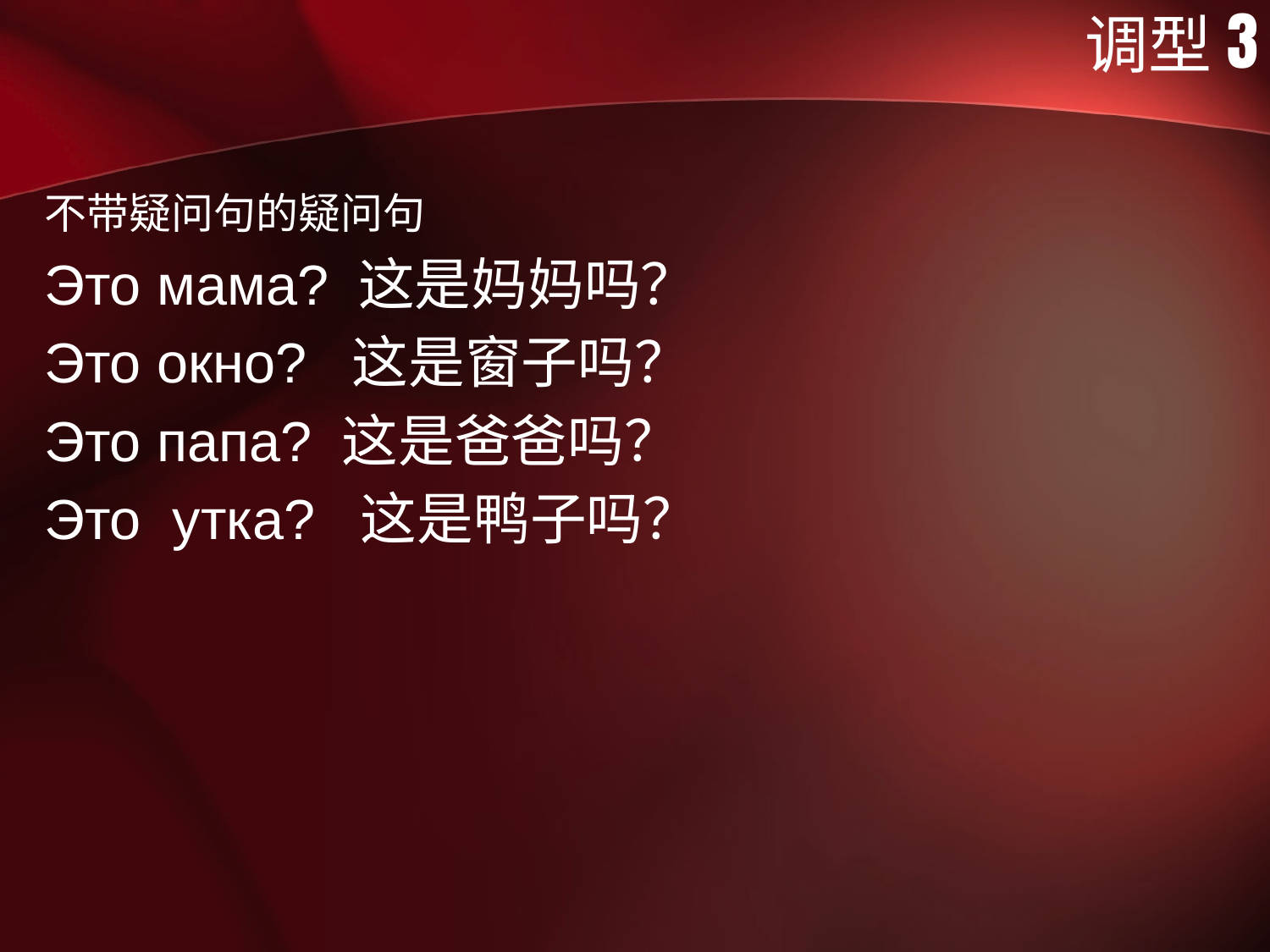

# 调型3
不带疑问句的疑问句
Это мама? 这是妈妈吗？
Это окно?  这是窗子吗？
Это папа? 这是爸爸吗？
Это  утка?  这是鸭子吗？